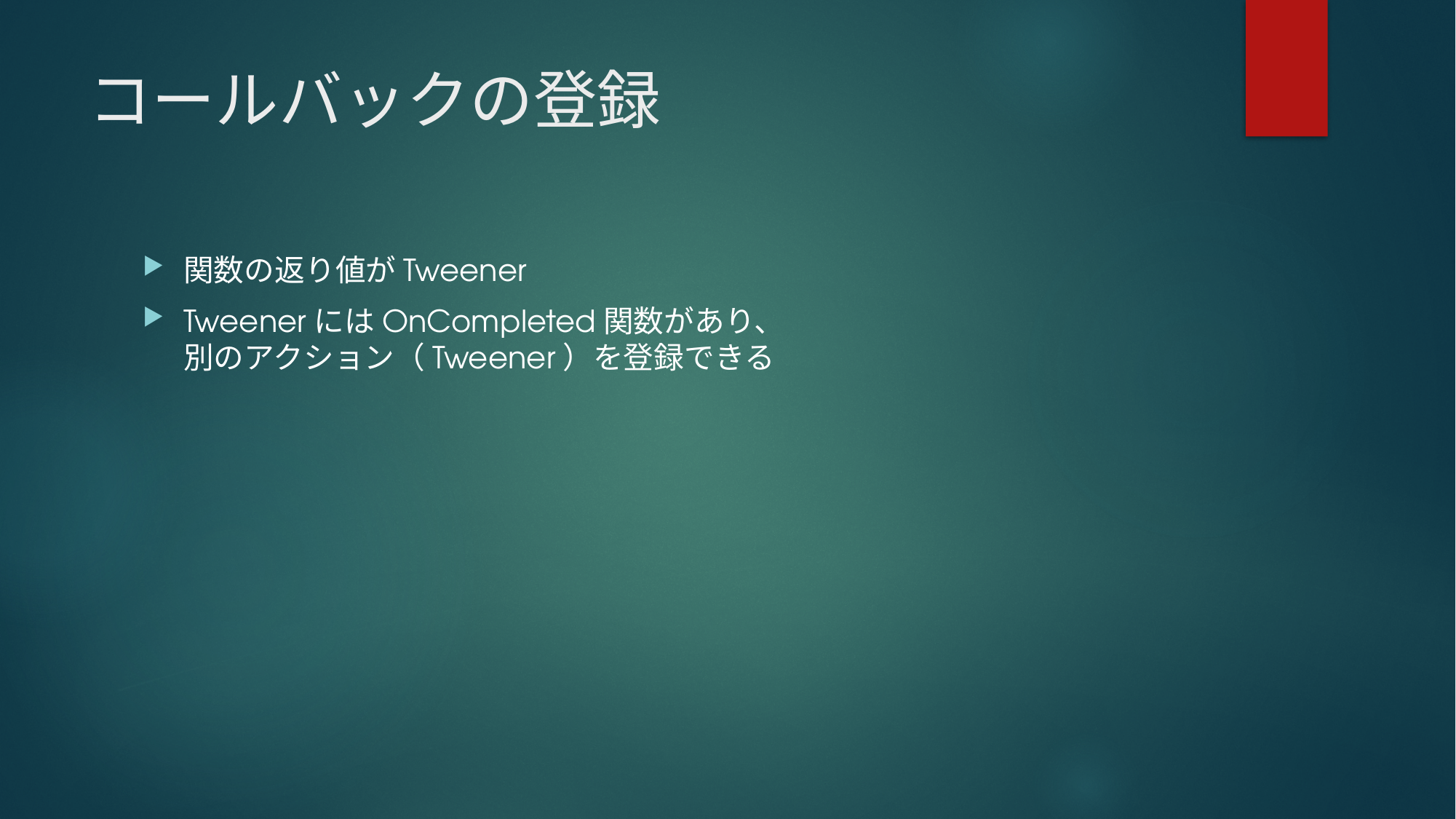

# コールバックの登録
関数の返り値がTweener
TweenerにはOnCompleted関数があり、
別のアクション（Tweener）を登録できる